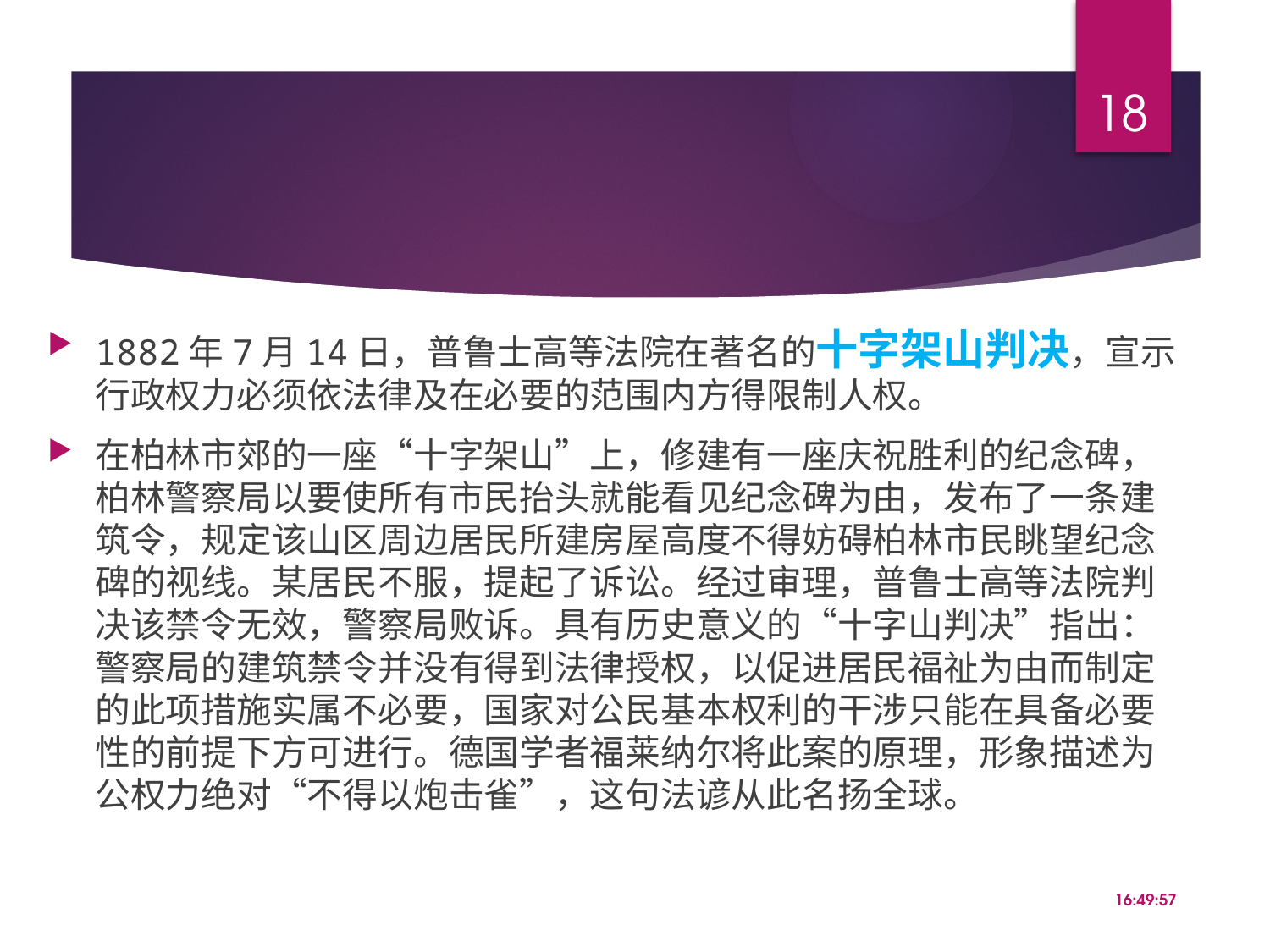

18
#
1882年7月14日，普鲁士高等法院在著名的十字架山判决，宣示行政权力必须依法律及在必要的范围内方得限制人权。
在柏林市郊的一座“十字架山”上，修建有一座庆祝胜利的纪念碑，柏林警察局以要使所有市民抬头就能看见纪念碑为由，发布了一条建筑令，规定该山区周边居民所建房屋高度不得妨碍柏林市民眺望纪念碑的视线。某居民不服，提起了诉讼。经过审理，普鲁士高等法院判决该禁令无效，警察局败诉。具有历史意义的“十字山判决”指出：警察局的建筑禁令并没有得到法律授权，以促进居民福祉为由而制定的此项措施实属不必要，国家对公民基本权利的干涉只能在具备必要性的前提下方可进行。德国学者福莱纳尔将此案的原理，形象描述为公权力绝对“不得以炮击雀”，这句法谚从此名扬全球。
16:49:57